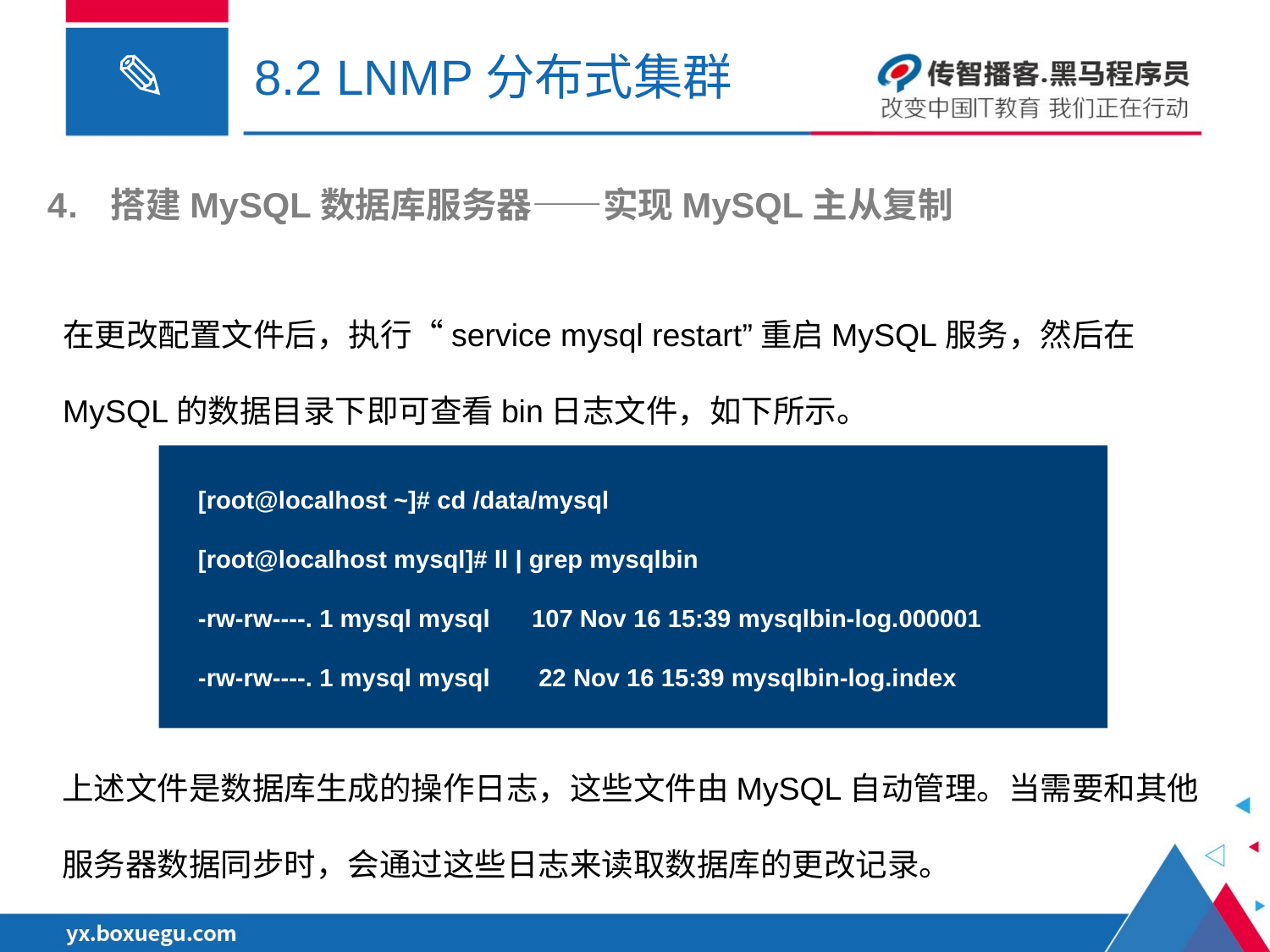

# 8.2 LNMP分布式集群
搭建MySQL数据库服务器——实现MySQL主从复制
在更改配置文件后，执行“service mysql restart”重启MySQL服务，然后在MySQL的数据目录下即可查看bin日志文件，如下所示。

[root@localhost ~]# cd /data/mysql
[root@localhost mysql]# ll | grep mysqlbin
-rw-rw----. 1 mysql mysql      107 Nov 16 15:39 mysqlbin-log.000001
-rw-rw----. 1 mysql mysql       22 Nov 16 15:39 mysqlbin-log.index
上述文件是数据库生成的操作日志，这些文件由MySQL自动管理。当需要和其他服务器数据同步时，会通过这些日志来读取数据库的更改记录。